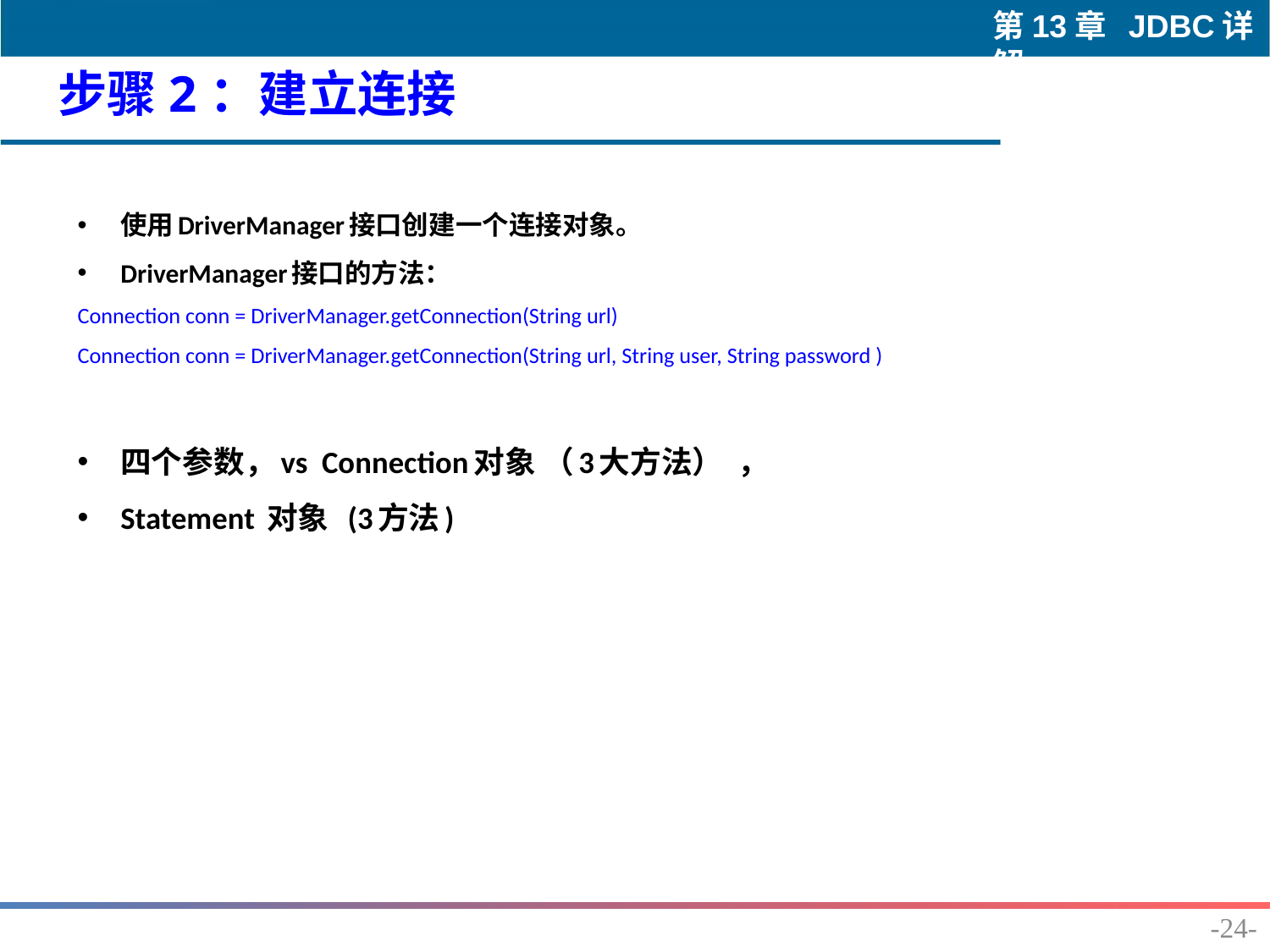

步骤2：建立连接

使用DriverManager接口创建一个连接对象。
DriverManager接口的方法：
Connection conn = DriverManager.getConnection(String url)
Connection conn = DriverManager.getConnection(String url, String user, String password )

四个参数，vs  Connection对象 （3大方法）  ，
Statement 对象  (3方法)

-24-